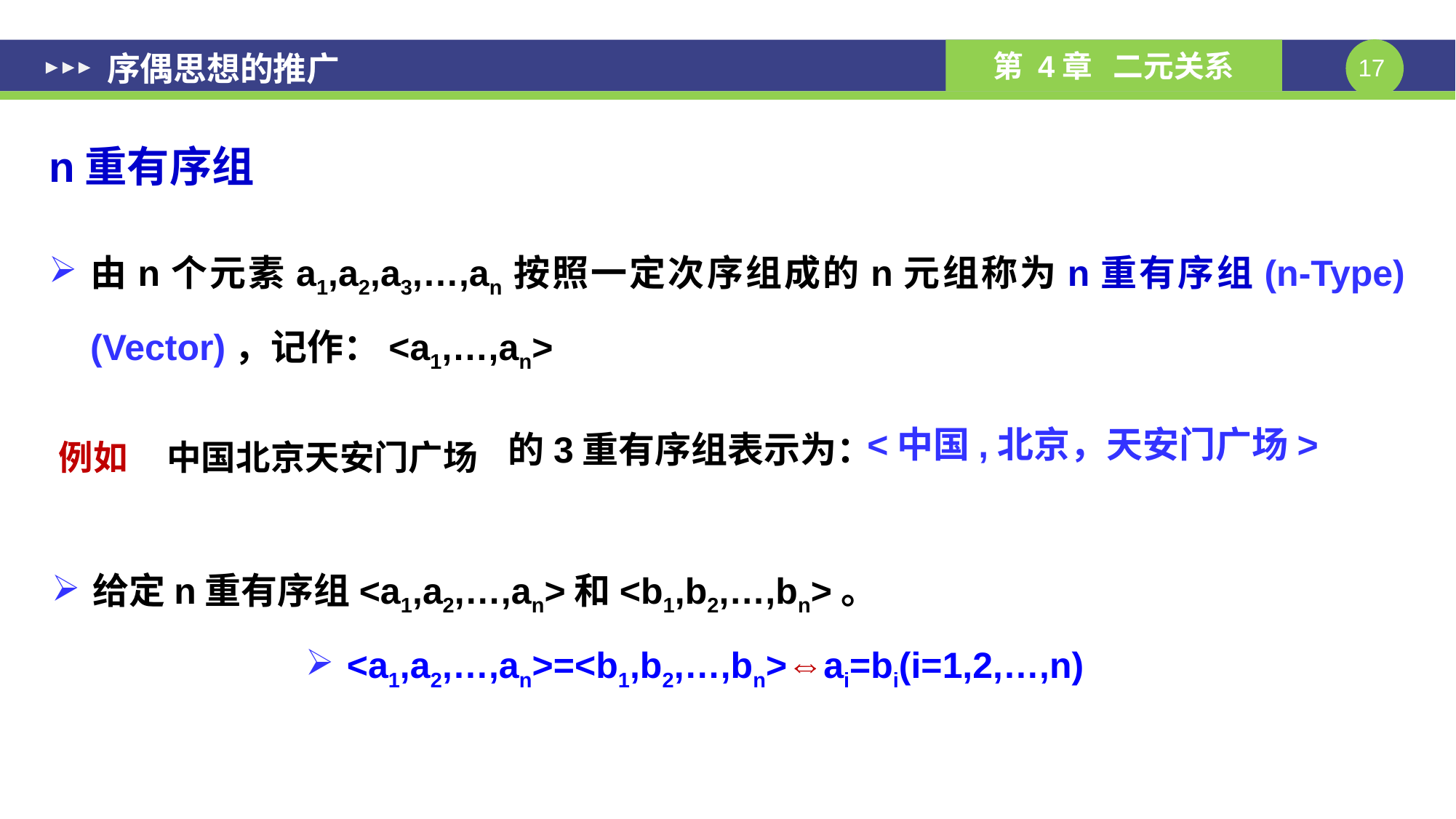

# 序偶思想的推广
n重有序组
由n个元素a1,a2,a3,…,an按照一定次序组成的n元组称为n重有序组(n-Type)(Vector)，记作：<a1,…,an>
的3重有序组表示为：
例如     中国北京天安门广场
<中国,北京，天安门广场>
给定n重有序组<a1,a2,…,an>和<b1,b2,…,bn>。
<a1,a2,…,an>=<b1,b2,…,bn>⇔ai=bi(i=1,2,…,n)